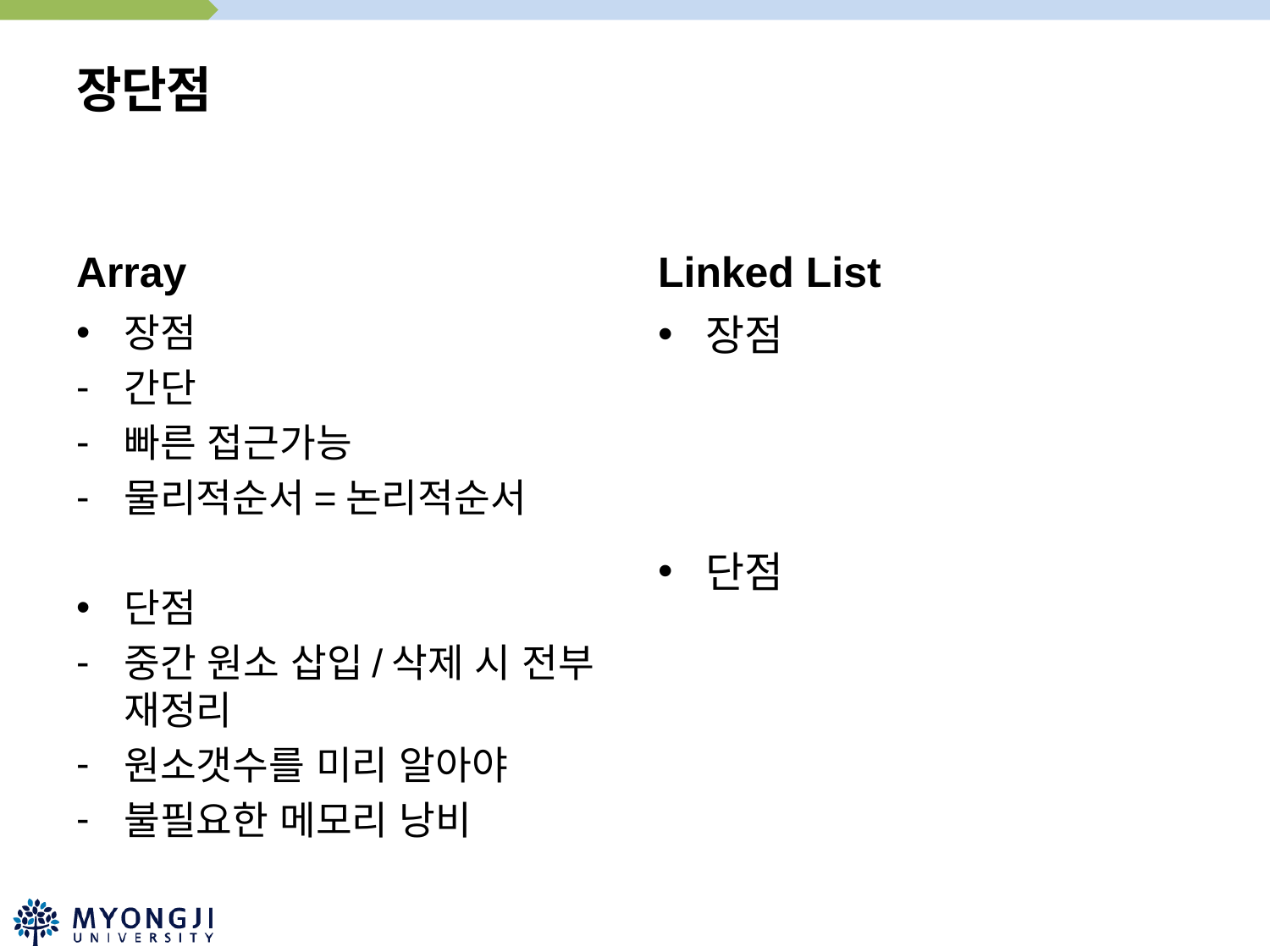

# 장단점
Array
Linked List
장점
간단
빠른 접근가능
물리적순서=논리적순서

단점
중간 원소 삽입/삭제 시 전부 재정리
원소갯수를 미리 알아야
불필요한 메모리 낭비

장점

단점